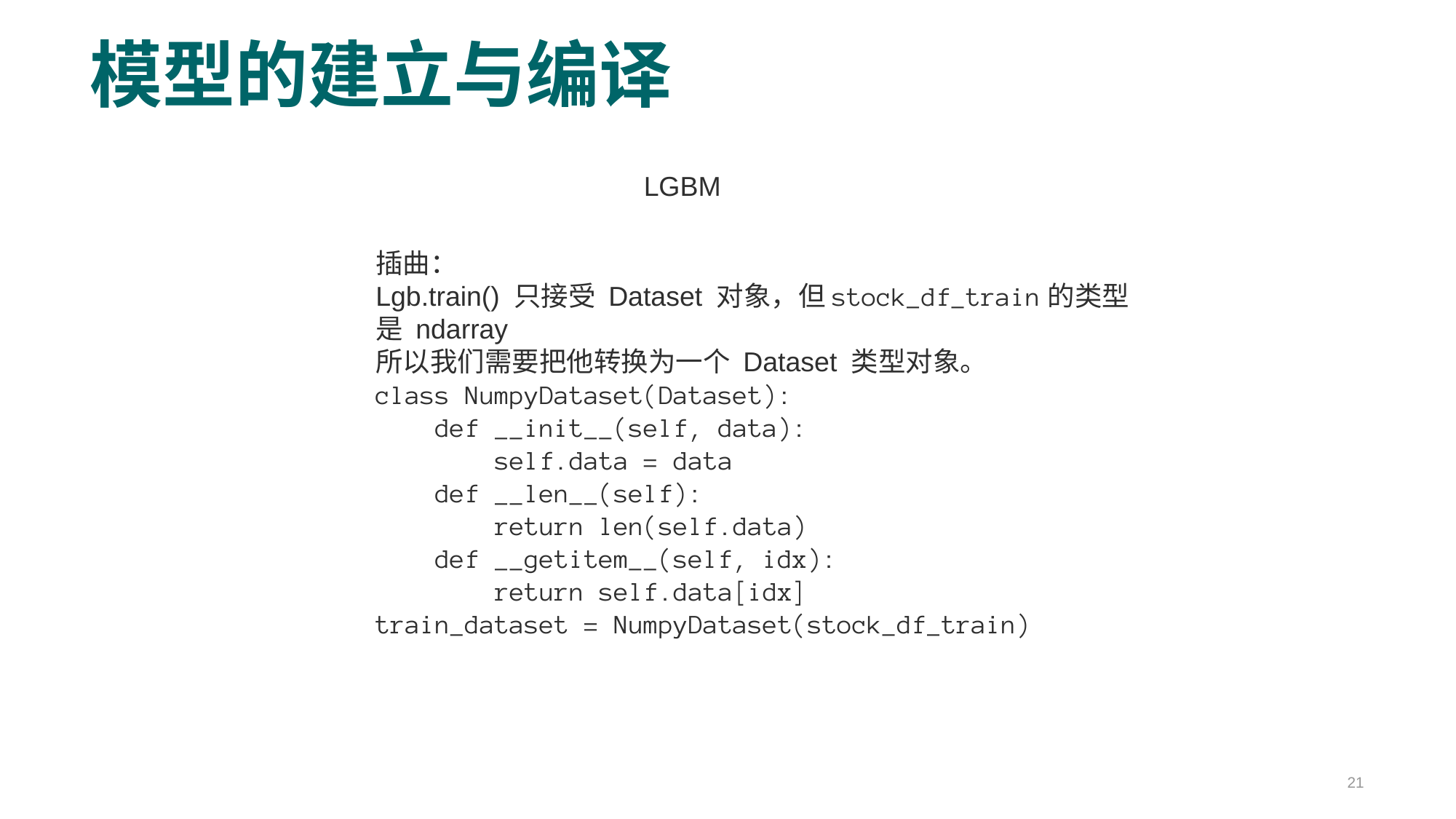

# 模型的建立与编译
LGBM

插曲：
Lgb.train() 只接受 Dataset 对象，但stock_df_train的类型是 ndarray
所以我们需要把他转换为一个 Dataset 类型对象。
class NumpyDataset(Dataset):
    def __init__(self, data):
        self.data = data
    def __len__(self):
        return len(self.data)
    def __getitem__(self, idx):
        return self.data[idx]
train_dataset = NumpyDataset(stock_df_train)

21